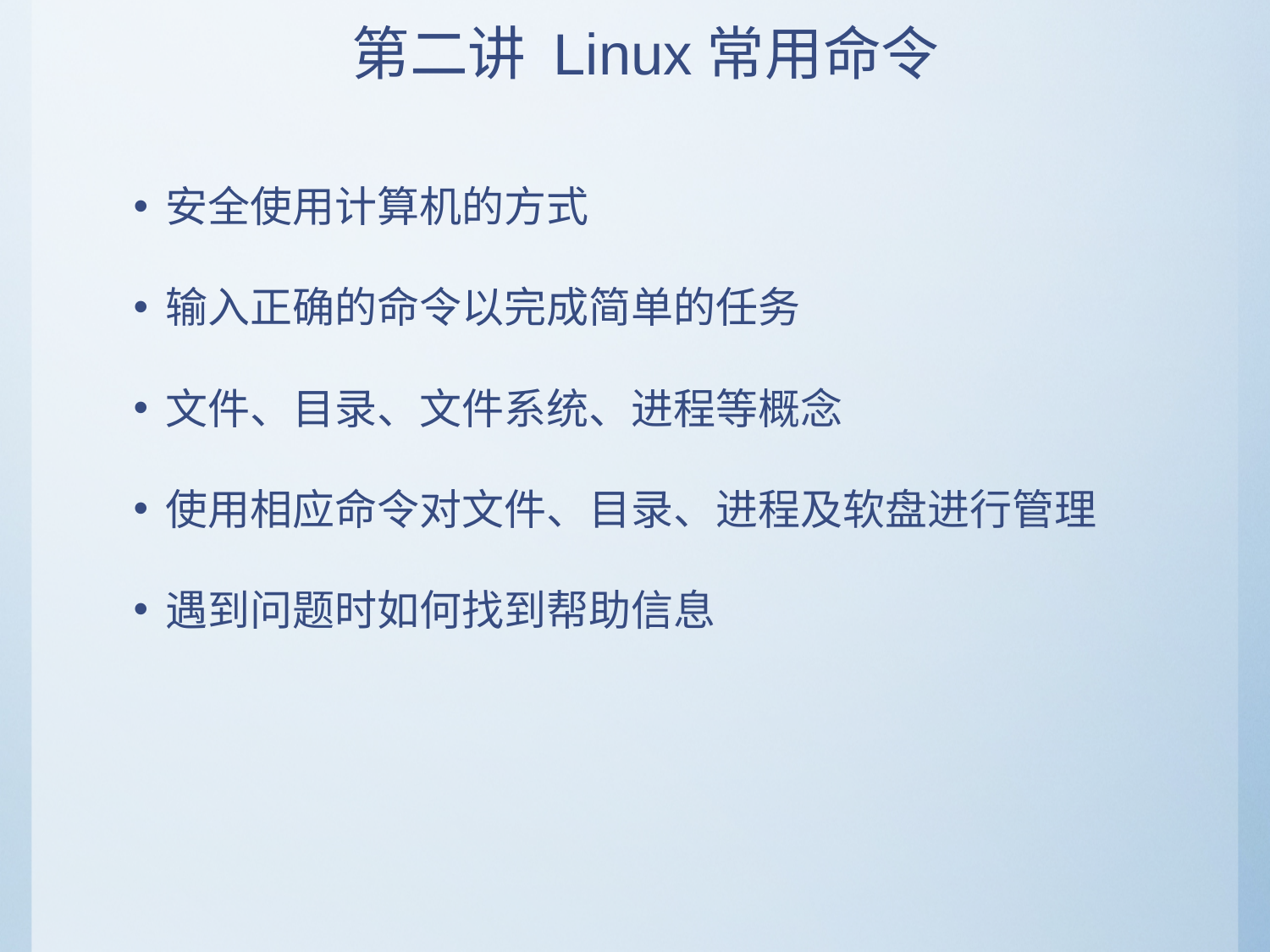

# 第二讲 Linux常用命令
安全使用计算机的方式
输入正确的命令以完成简单的任务
文件、目录、文件系统、进程等概念
使用相应命令对文件、目录、进程及软盘进行管理
遇到问题时如何找到帮助信息